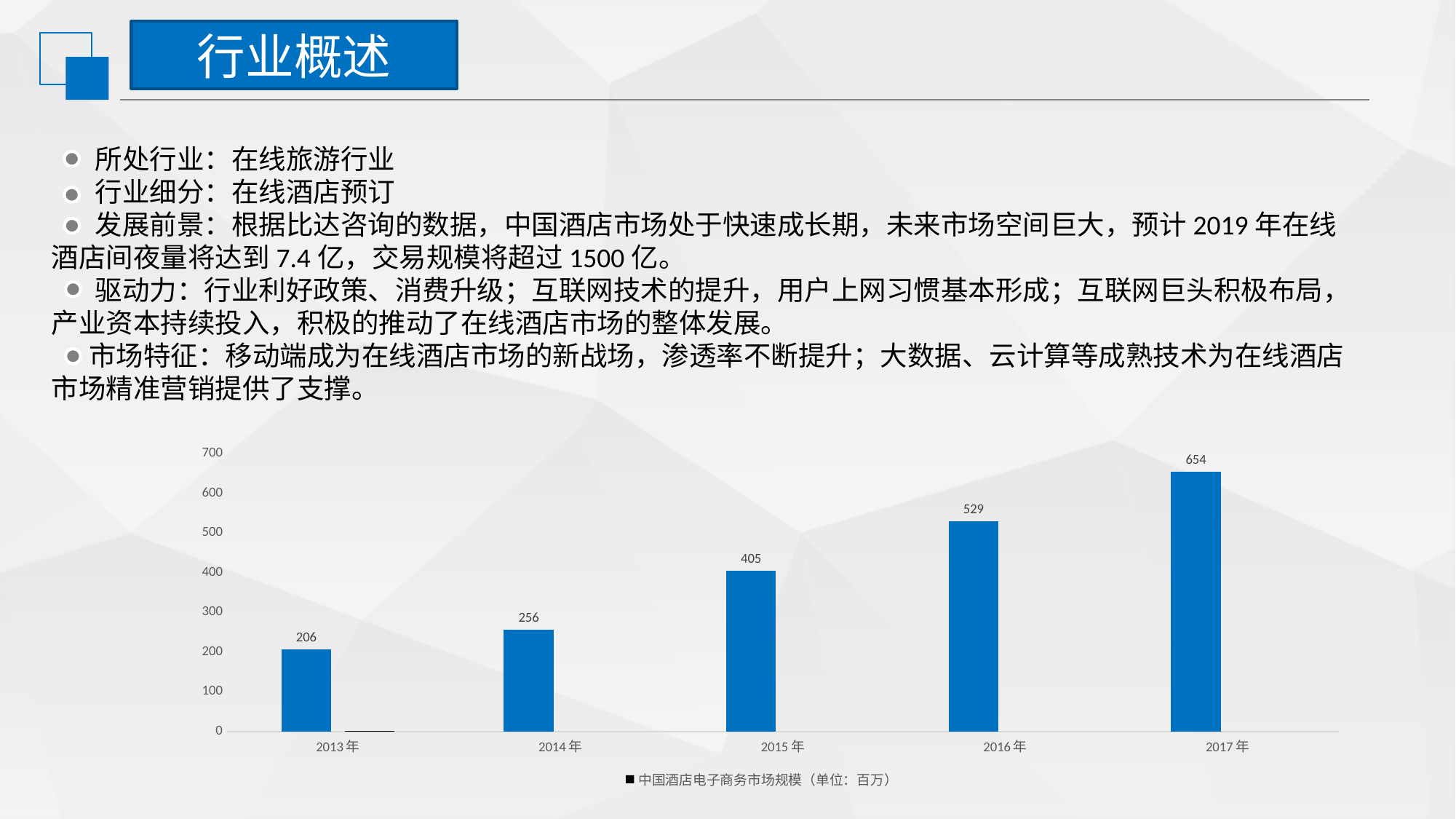

行业概述

      所处行业：在线旅游行业
      行业细分：在线酒店预订
      发展前景：根据比达咨询的数据，中国酒店市场处于快速成长期，未来市场空间巨大，预计2019年在线酒店间夜量将达到7.4亿，交易规模将超过1500亿。
      驱动力：行业利好政策、消费升级；互联网技术的提升，用户上网习惯基本形成；互联网巨头积极布局，产业资本持续投入，积极的推动了在线酒店市场的整体发展。
     市场特征：移动端成为在线酒店市场的新战场，渗透率不断提升；大数据、云计算等成熟技术为在线酒店市场精准营销提供了支撑。

[unsupported chart]